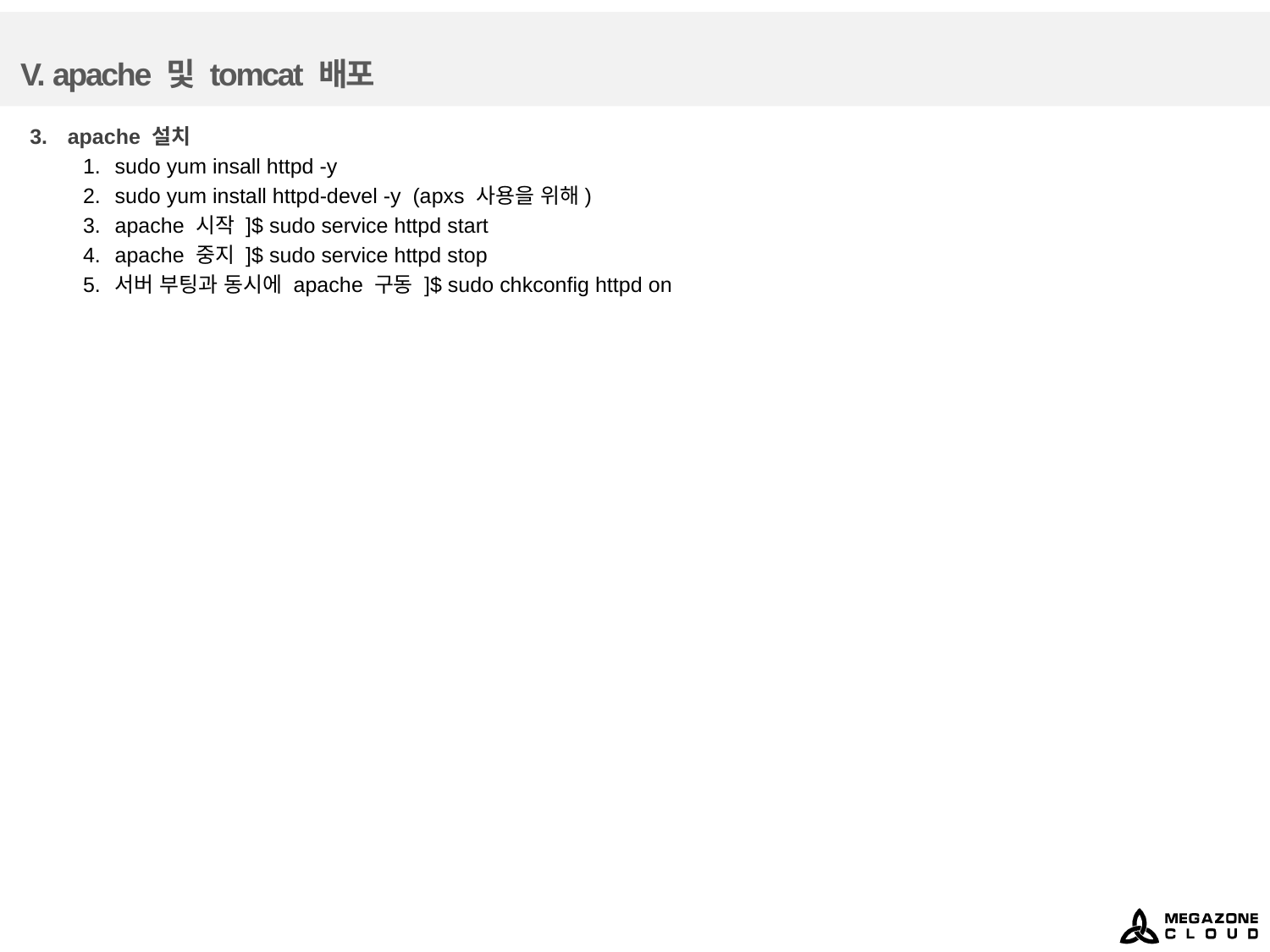

# V. apache 및 tomcat 배포
 apache 설치
sudo yum insall httpd -y
sudo yum install httpd-devel -y  (apxs 사용을 위해)
apache 시작 ]$ sudo service httpd start
apache 중지 ]$ sudo service httpd stop
서버 부팅과 동시에 apache 구동 ]$ sudo chkconfig httpd on